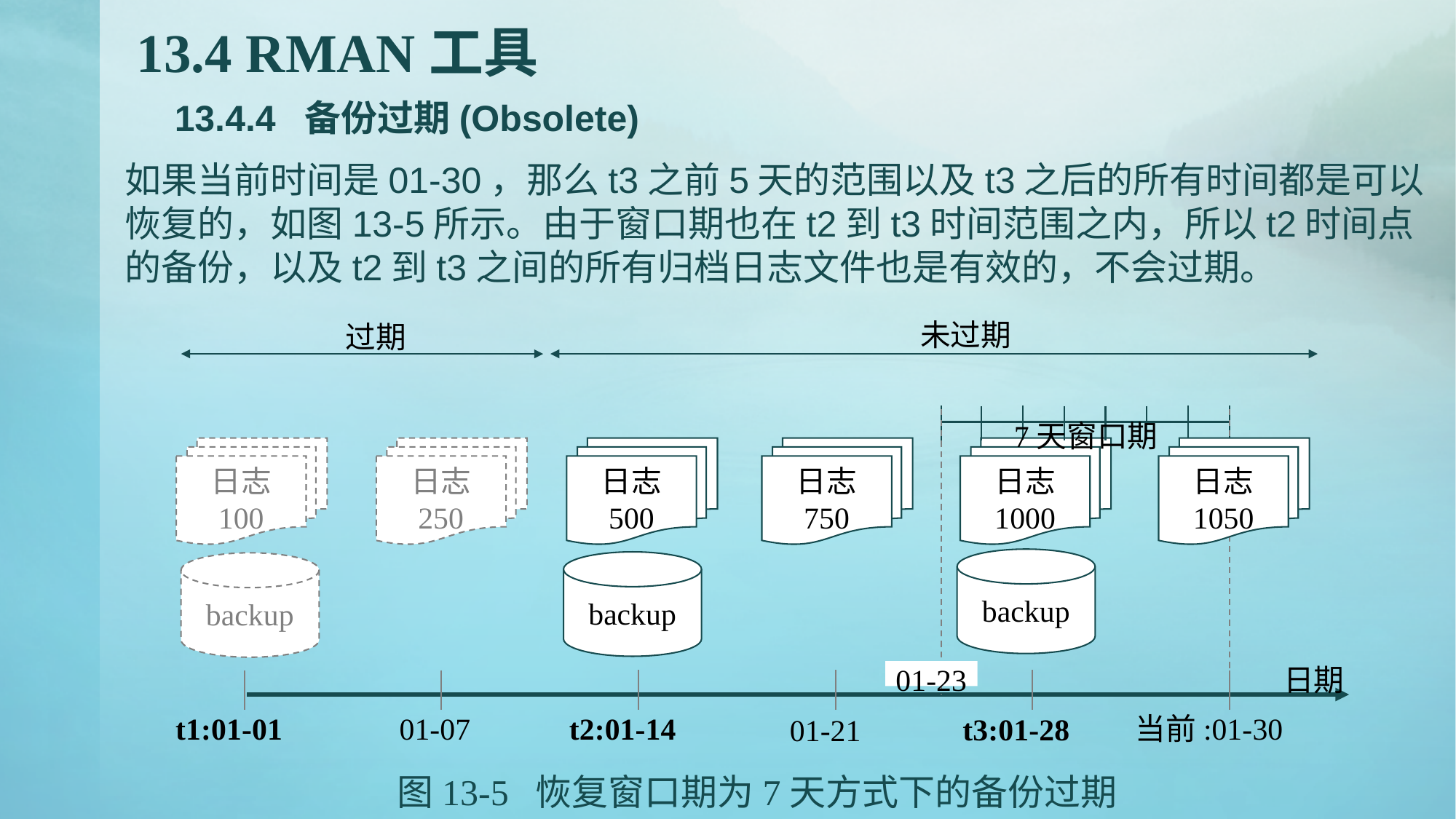

# 13.4 RMAN工具 13.4.4  备份过期(Obsolete)
如果当前时间是01-30，那么t3之前5天的范围以及t3之后的所有时间都是可以恢复的，如图13-5所示。由于窗口期也在t2到t3时间范围之内，所以t2时间点的备份，以及t2到t3之间的所有归档日志文件也是有效的，不会过期。

未过期
过期
7天窗口期
日志
100
日志
250
日志
500
日志
750
日志
1000
日志
1050
backup
backup
backup
01-23
日期
当前:01-30
t2:01-14
t1:01-01
01-07
t3:01-28
01-21
图13-5  恢复窗口期为7天方式下的备份过期